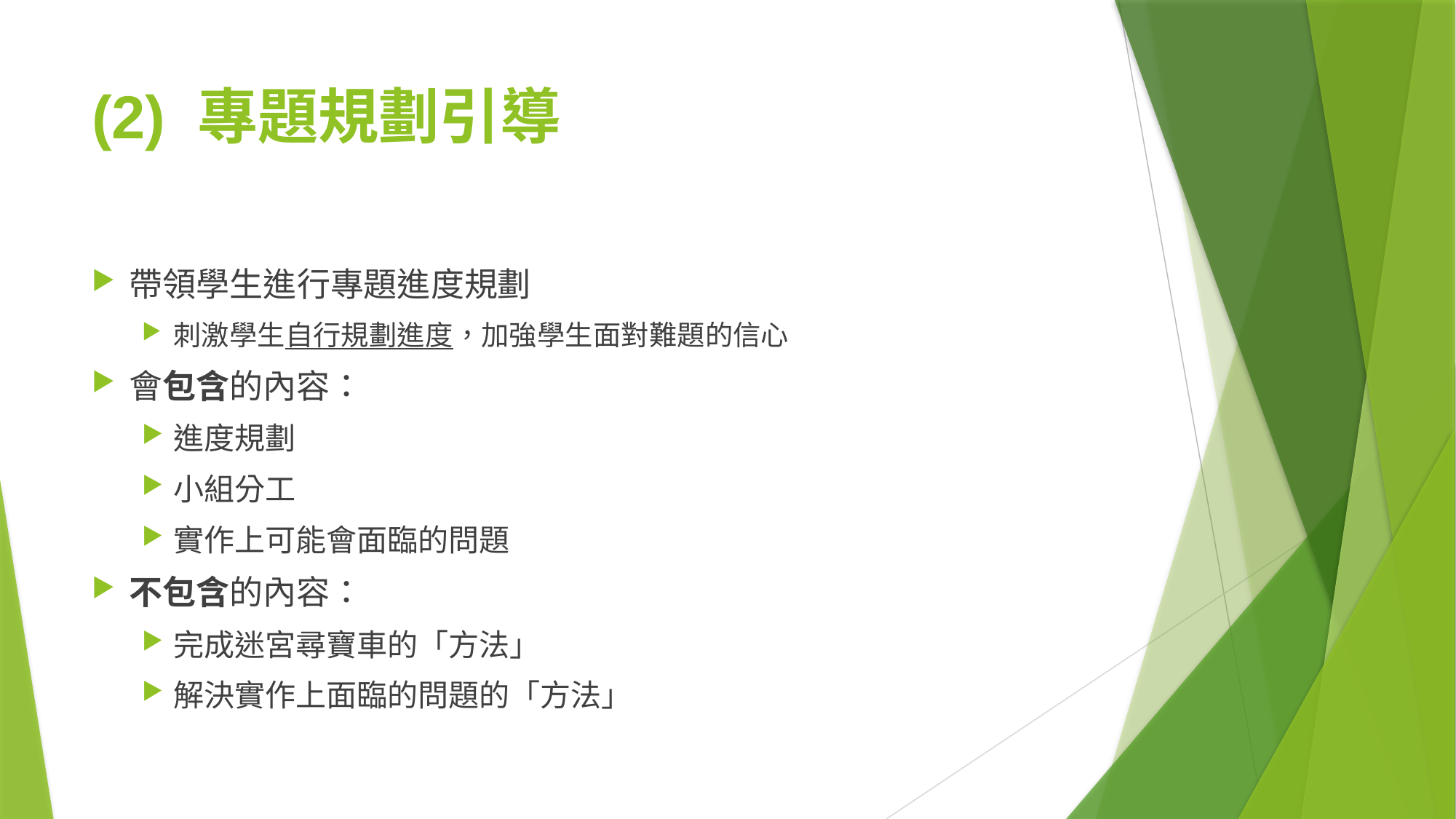

# (2) 專題規劃引導
帶領學生進行專題進度規劃
刺激學生自行規劃進度，加強學生面對難題的信心
會包含的內容：
進度規劃
小組分工
實作上可能會面臨的問題
不包含的內容：
完成迷宮尋寶車的「方法」
解決實作上面臨的問題的「方法」